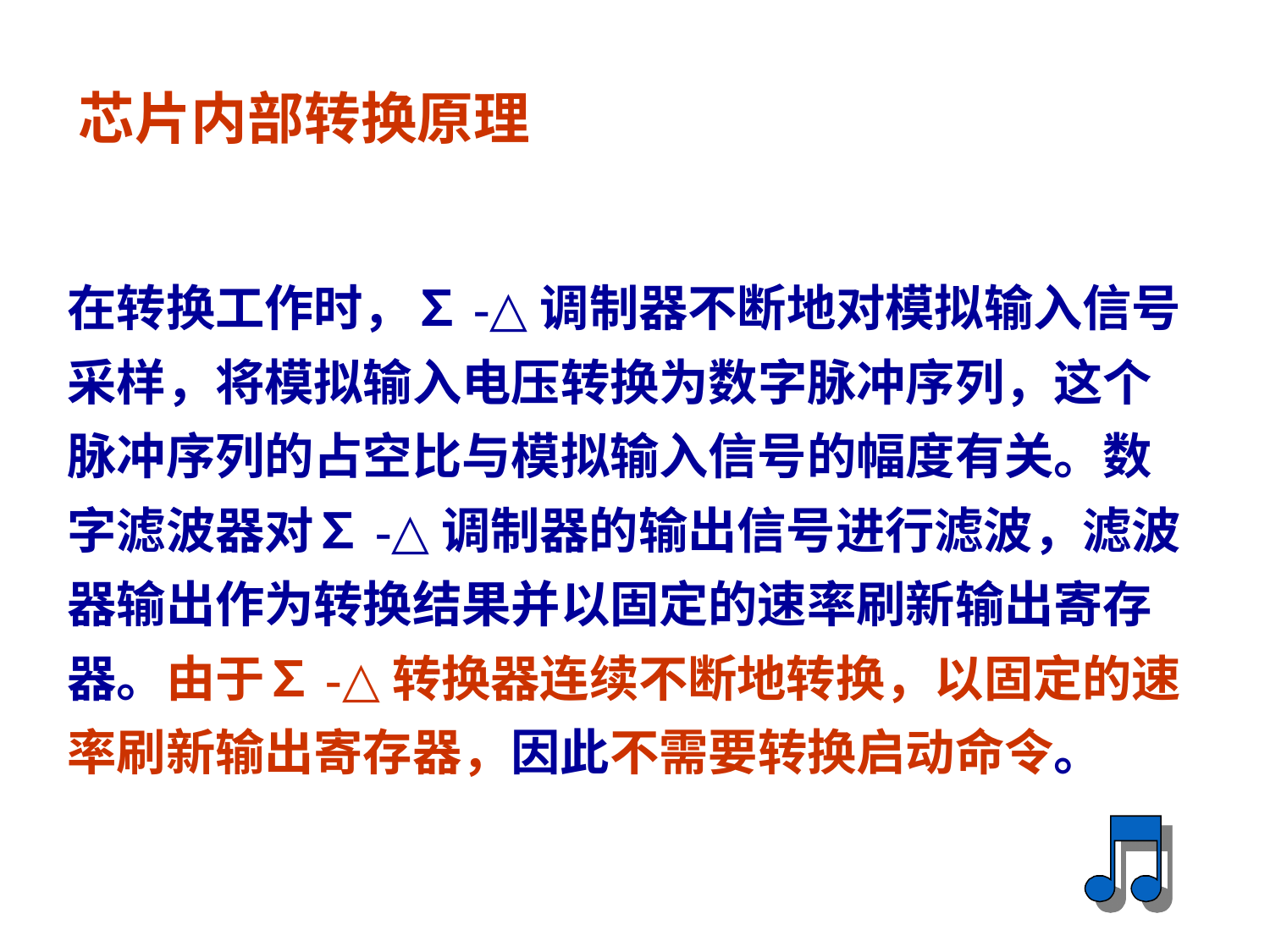

芯片内部转换原理
在转换工作时，∑-△调制器不断地对模拟输入信号采样，将模拟输入电压转换为数字脉冲序列，这个脉冲序列的占空比与模拟输入信号的幅度有关。数字滤波器对∑-△调制器的输出信号进行滤波，滤波器输出作为转换结果并以固定的速率刷新输出寄存器。由于∑-△转换器连续不断地转换，以固定的速率刷新输出寄存器，因此不需要转换启动命令。